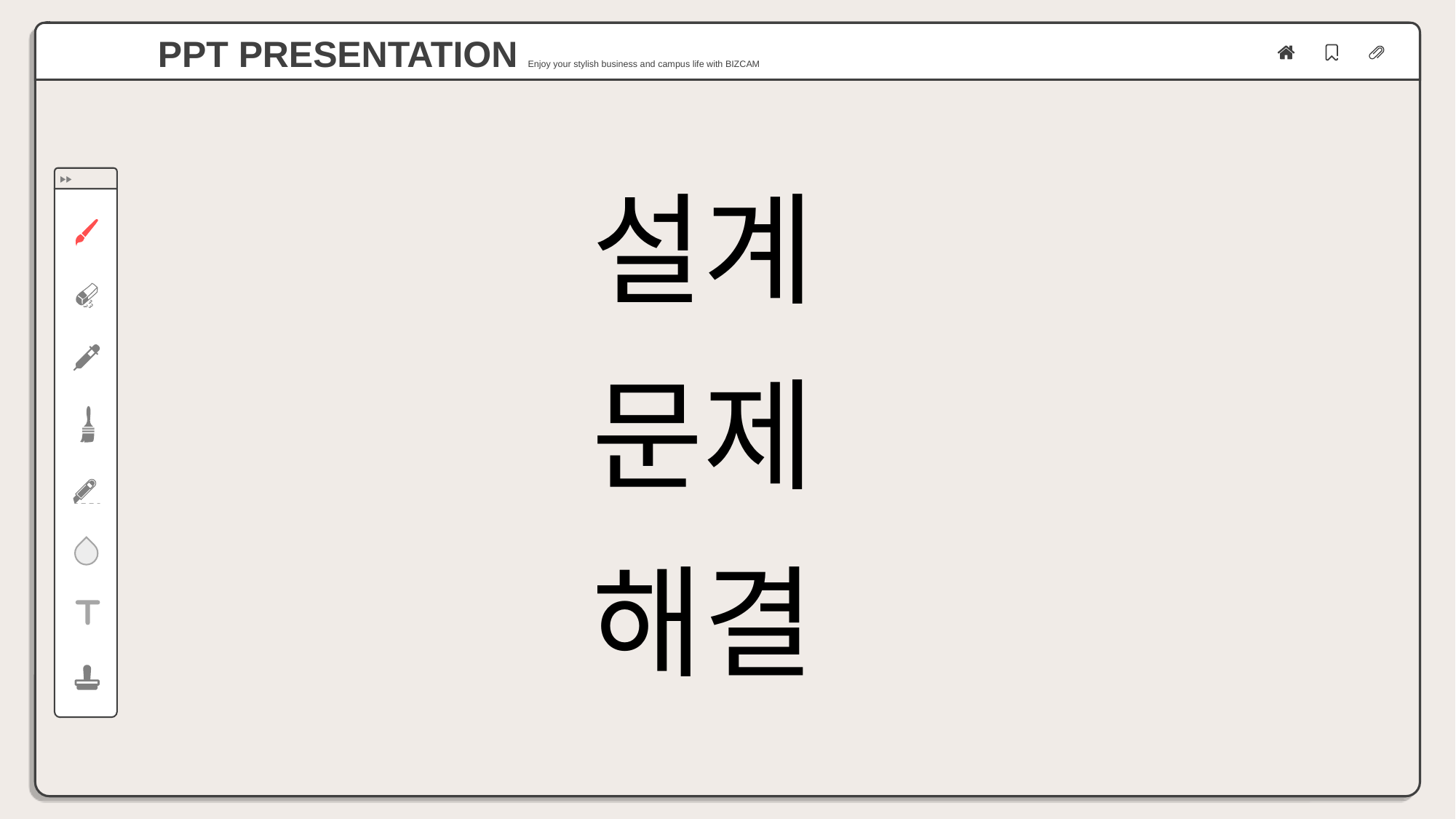

PPT PRESENTATION Enjoy your stylish business and campus life with BIZCAM

▶▶

설계
문제
해결